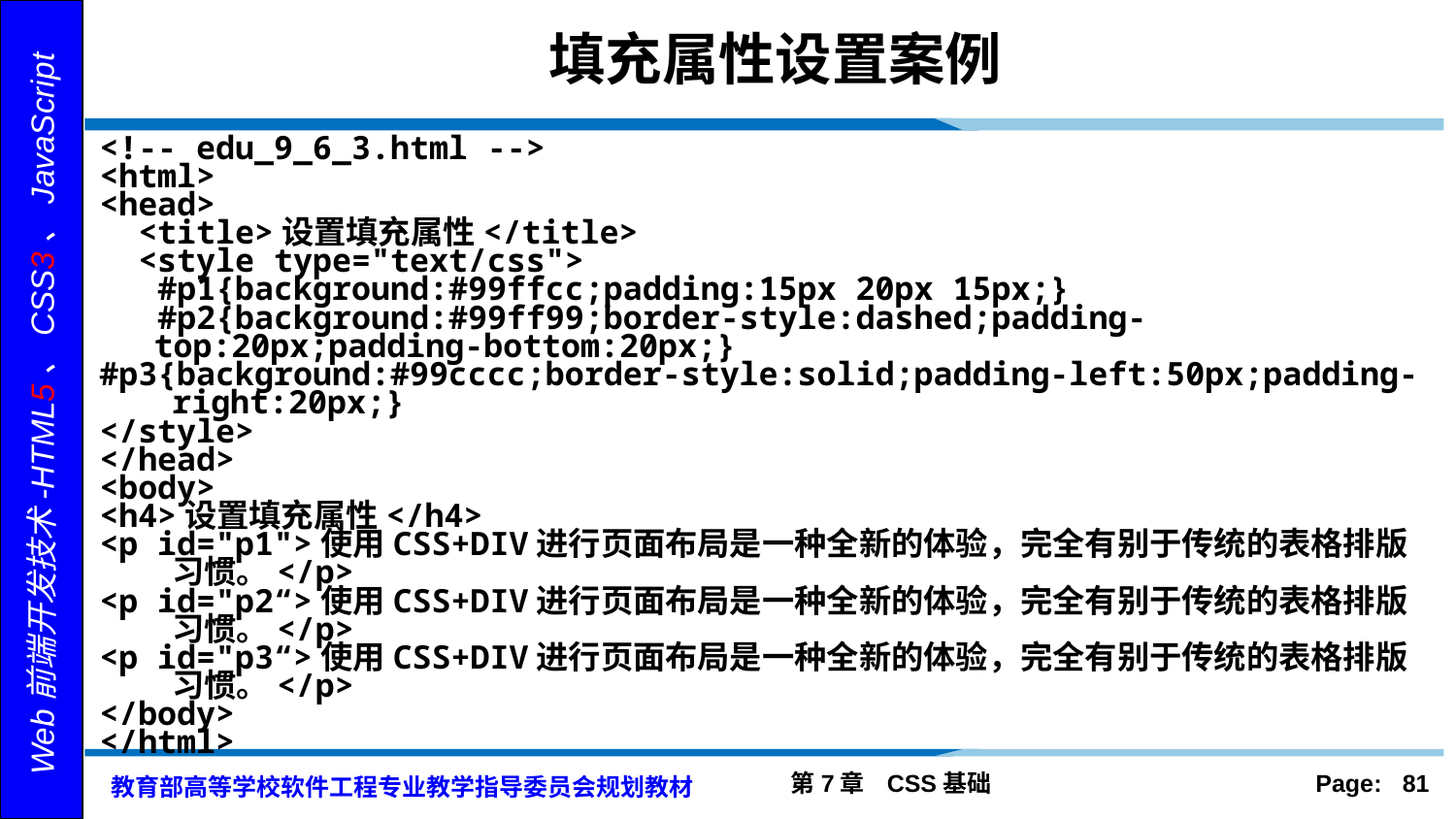

# 填充属性设置案例
<!-- edu_9_6_3.html -->
<html>
<head>
  <title>设置填充属性</title>
  <style type="text/css">
   #p1{background:#99ffcc;padding:15px 20px 15px;}
   #p2{background:#99ff99;border-style:dashed;padding-top:20px;padding-bottom:20px;}
#p3{background:#99cccc;border-style:solid;padding-left:50px;padding-right:20px;}
</style>
</head>
<body>
<h4>设置填充属性</h4>
<p id="p1">使用CSS+DIV进行页面布局是一种全新的体验，完全有别于传统的表格排版习惯。</p>
<p id="p2“>使用CSS+DIV进行页面布局是一种全新的体验，完全有别于传统的表格排版习惯。</p>
<p id="p3“>使用CSS+DIV进行页面布局是一种全新的体验，完全有别于传统的表格排版习惯。</p>
</body>
</html>